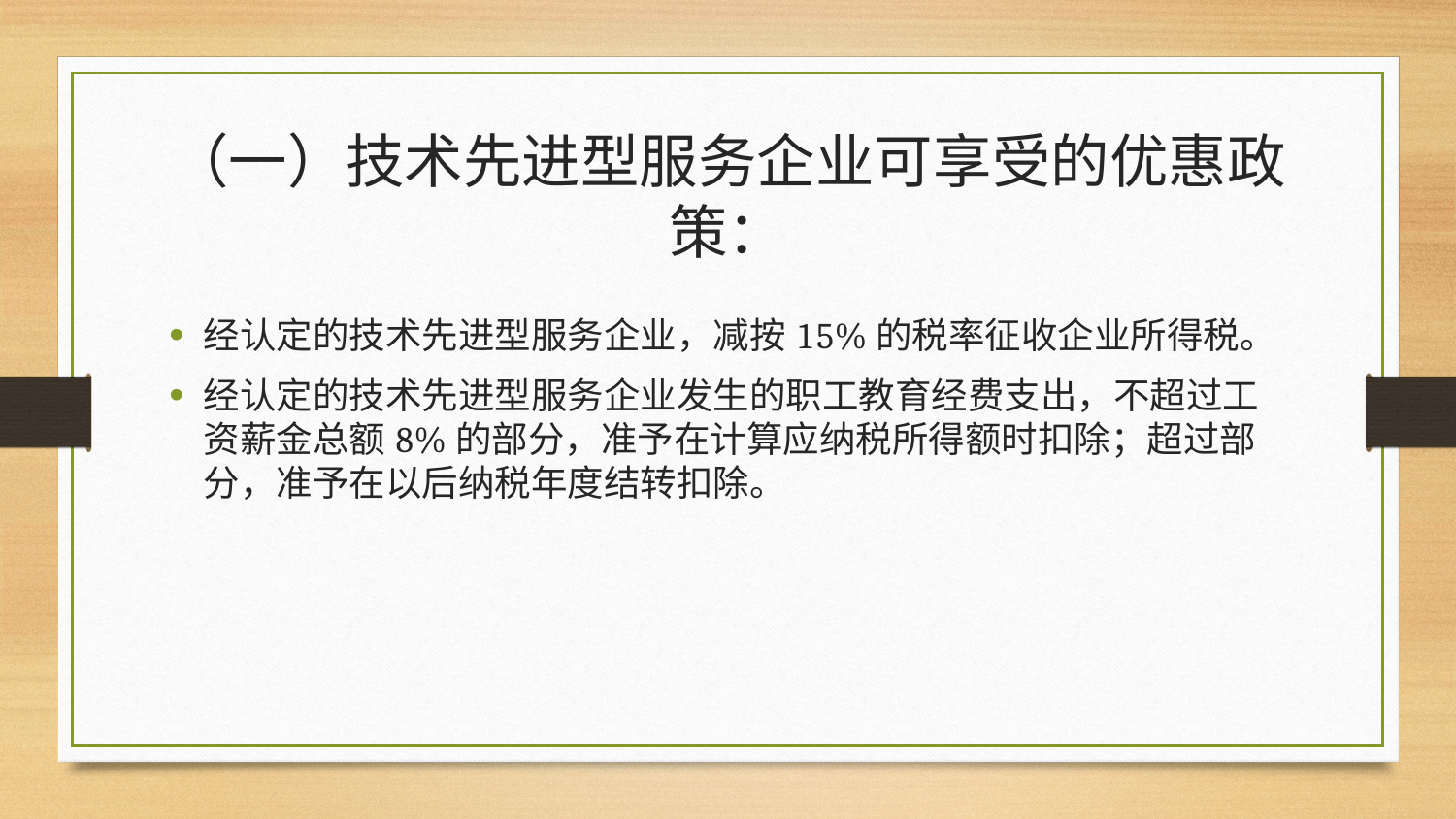

# （一）技术先进型服务企业可享受的优惠政策：
经认定的技术先进型服务企业，减按15%的税率征收企业所得税。
经认定的技术先进型服务企业发生的职工教育经费支出，不超过工资薪金总额8%的部分，准予在计算应纳税所得额时扣除；超过部分，准予在以后纳税年度结转扣除。